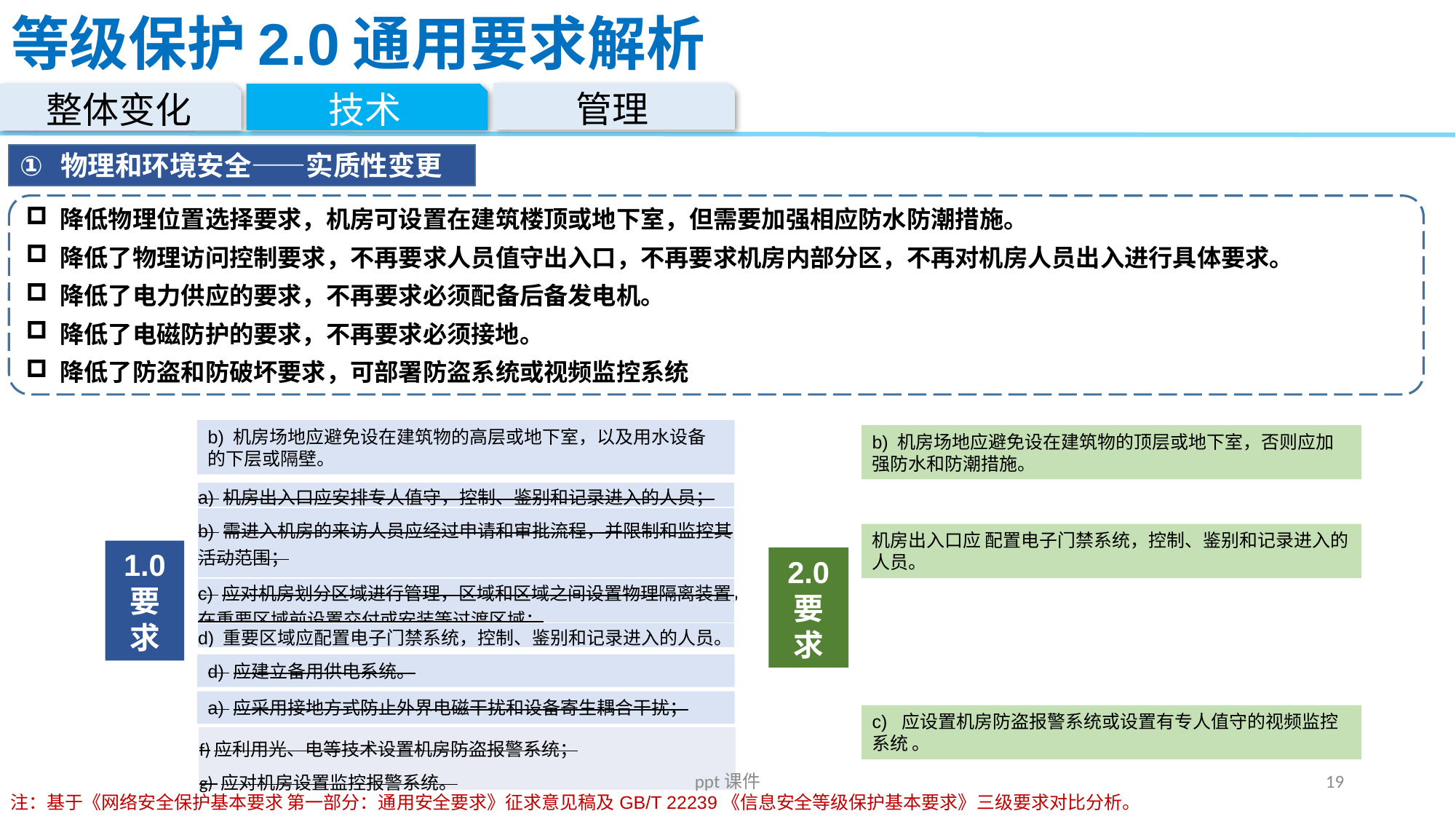

# 等级保护2.0通用要求解析
管理
整体变化
技术
物理和环境安全——实质性变更
降低物理位置选择要求，机房可设置在建筑楼顶或地下室，但需要加强相应防水防潮措施。
降低了物理访问控制要求，不再要求人员值守出入口，不再要求机房内部分区，不再对机房人员出入进行具体要求。
降低了电力供应的要求，不再要求必须配备后备发电机。
降低了电磁防护的要求，不再要求必须接地。
降低了防盗和防破坏要求，可部署防盗系统或视频监控系统
b) 机房场地应避免设在建筑物的高层或地下室，以及用水设备的下层或隔壁。
b) 机房场地应避免设在建筑物的顶层或地下室，否则应加强防水和防潮措施。
| a) 机房出入口应安排专人值守，控制、鉴别和记录进入的人员； |
| --- |
| b) 需进入机房的来访人员应经过申请和审批流程，并限制和监控其活动范围； |
| c) 应对机房划分区域进行管理，区域和区域之间设置物理隔离装置，在重要区域前设置交付或安装等过渡区域； |
| d) 重要区域应配置电子门禁系统，控制、鉴别和记录进入的人员。 |
机房出入口应 配置电子门禁系统，控制、鉴别和记录进入的人员。
1.0
要求
2.0
要求
d) 应建立备用供电系统。
a) 应采用接地方式防止外界电磁干扰和设备寄生耦合干扰；
c)  应设置机房防盗报警系统或设置有专人值守的视频监控系统 。
| f)应利用光、电等技术设置机房防盗报警系统； |
| --- |
| g) 应对机房设置监控报警系统。 |
ppt课件
19
注：基于《网络安全保护基本要求 第一部分：通用安全要求》征求意见稿及GB/T 22239《信息安全等级保护基本要求》三级要求对比分析。